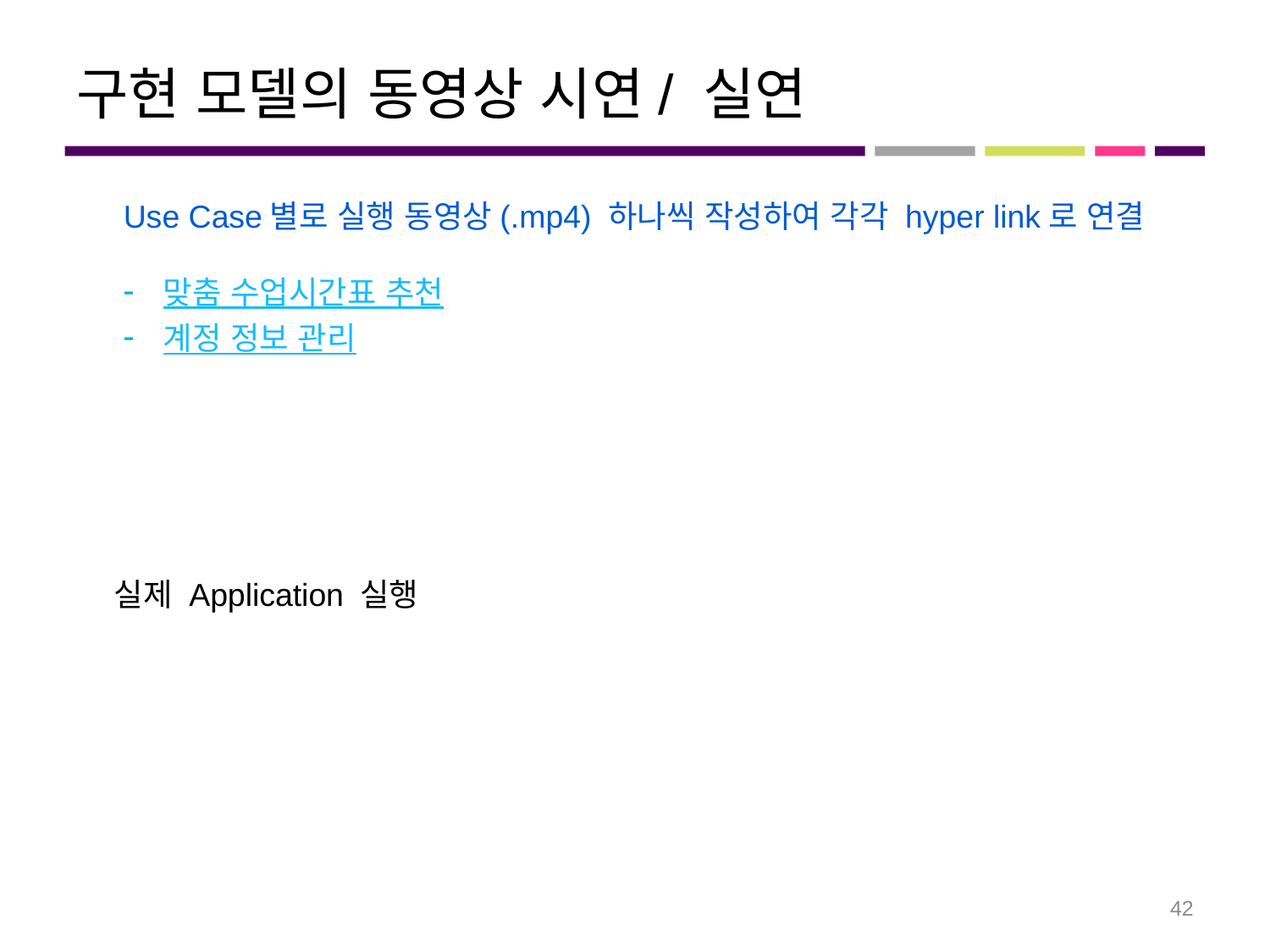

# 구현 모델의 동영상 시연/ 실연
Use Case별로 실행 동영상(.mp4) 하나씩 작성하여 각각 hyper link로 연결

맞춤 수업시간표 추천
계정 정보 관리
실제 Application 실행
42